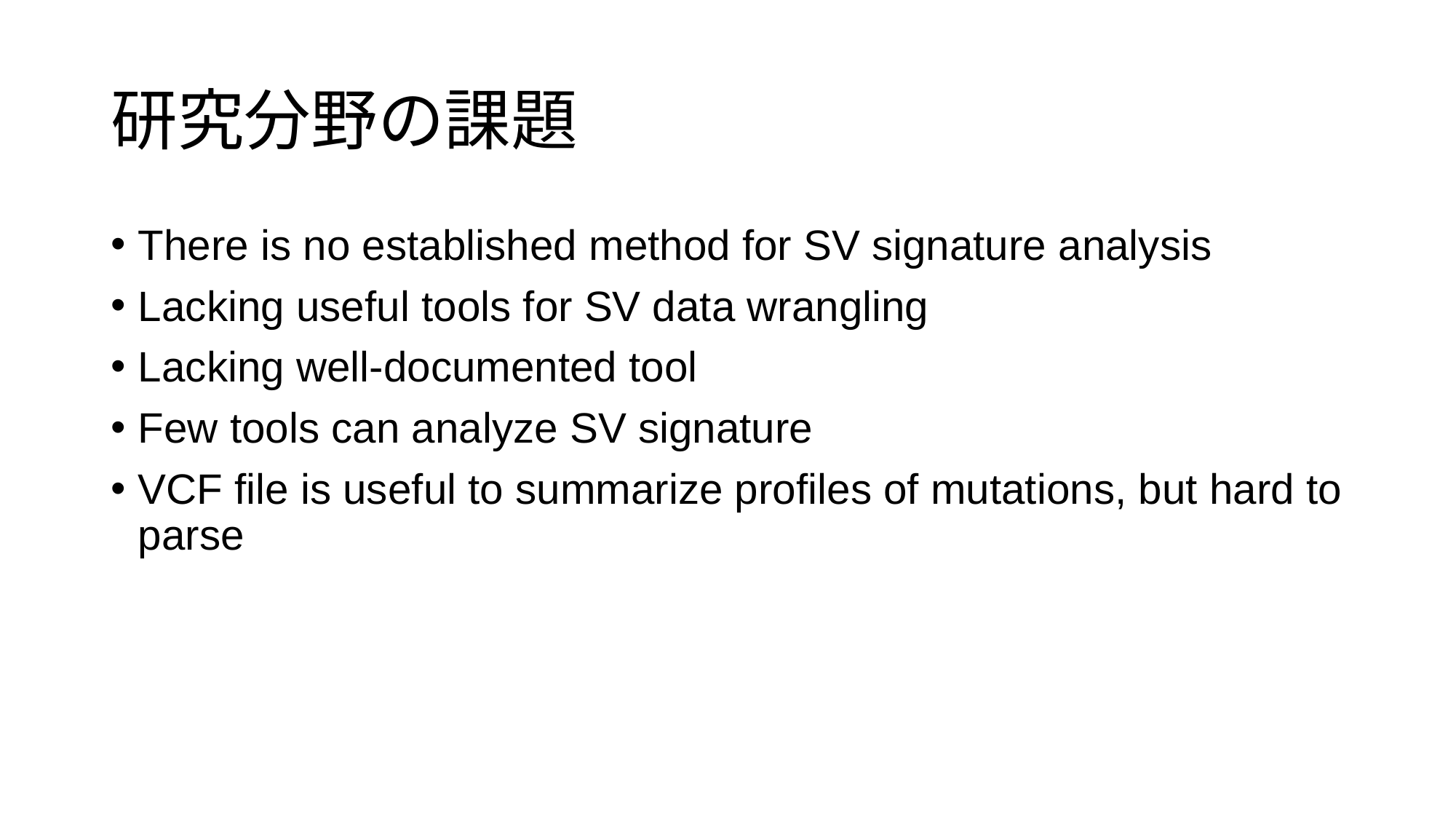

# 研究分野の課題
There is no established method for SV signature analysis
Lacking useful tools for SV data wrangling
Lacking well-documented tool
Few tools can analyze SV signature
VCF file is useful to summarize profiles of mutations, but hard to parse